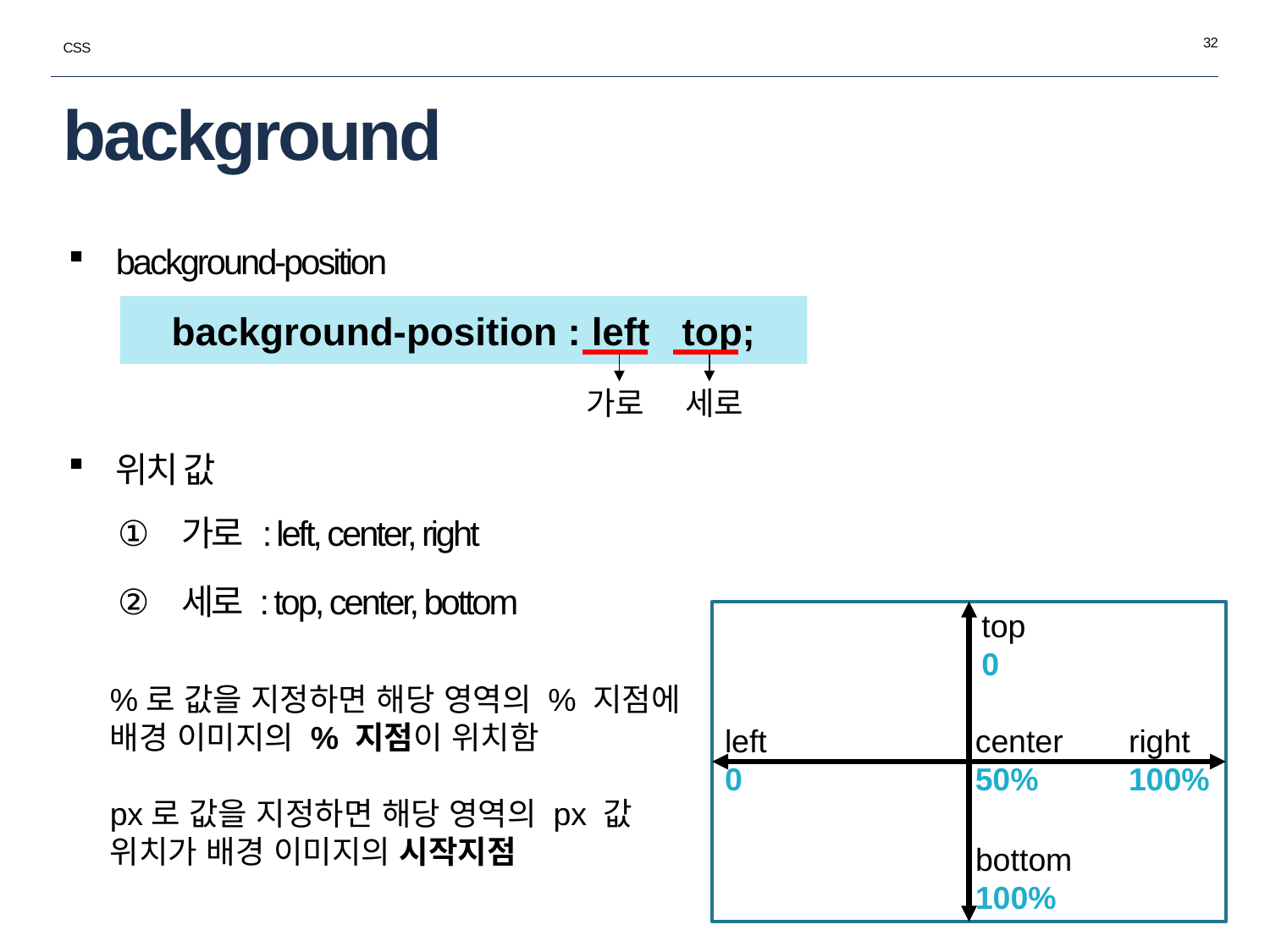

32
CSS
# background
background-position

background-position : left   top;
가로
세로
위치 값
가로 : left, center, right
세로 : top, center, bottom

top
0

left
0
center
50%
right
100%
bottom
100%
%로 값을 지정하면 해당 영역의 % 지점에 배경 이미지의 % 지점이 위치함

px로 값을 지정하면 해당 영역의 px 값 위치가 배경 이미지의 시작지점